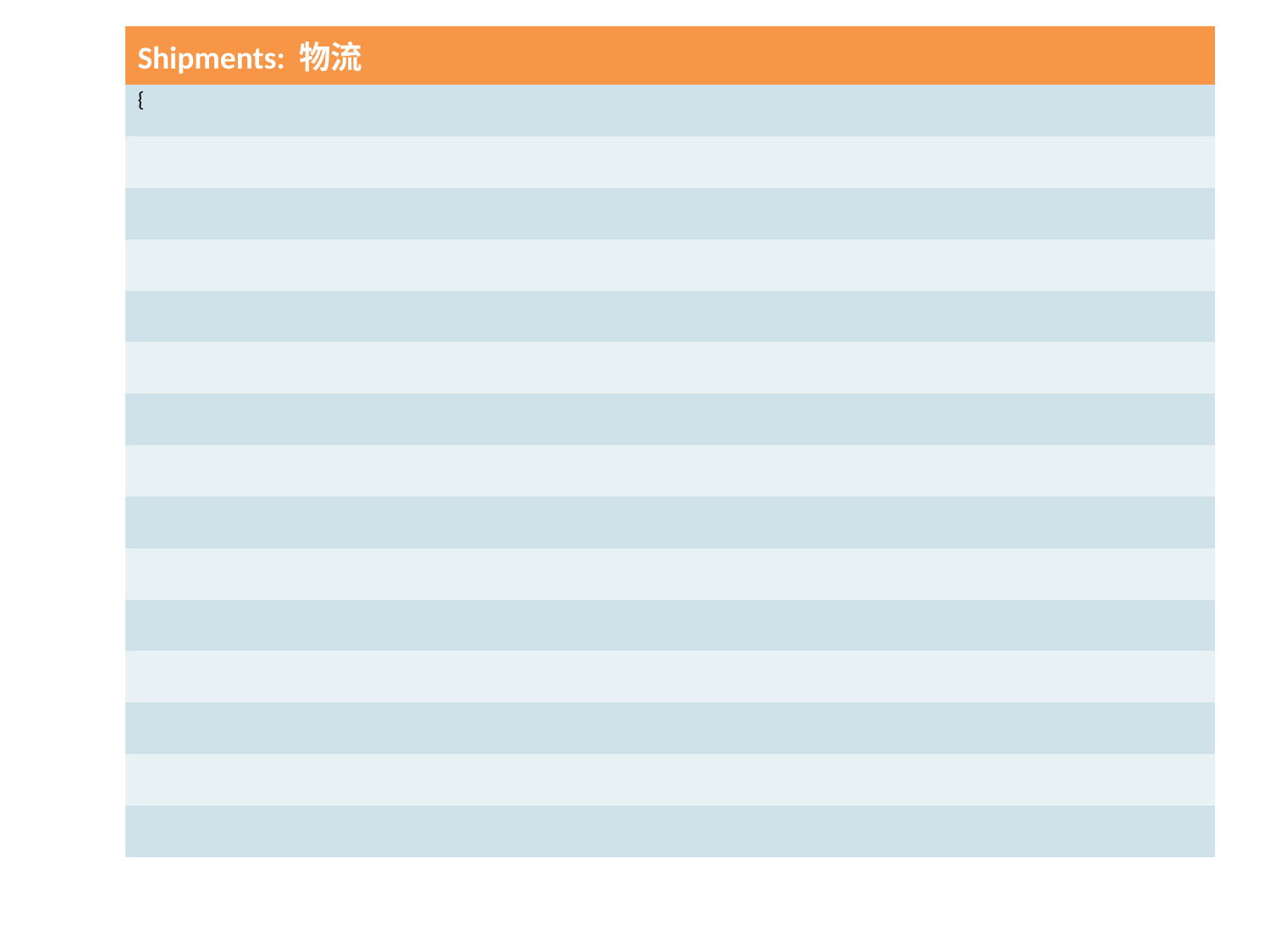

| Shipments: 物流 |
| --- |
| { |
|  |
|  |
|  |
|  |
|  |
|  |
|  |
|  |
|  |
|  |
|  |
|  |
|  |
|  |